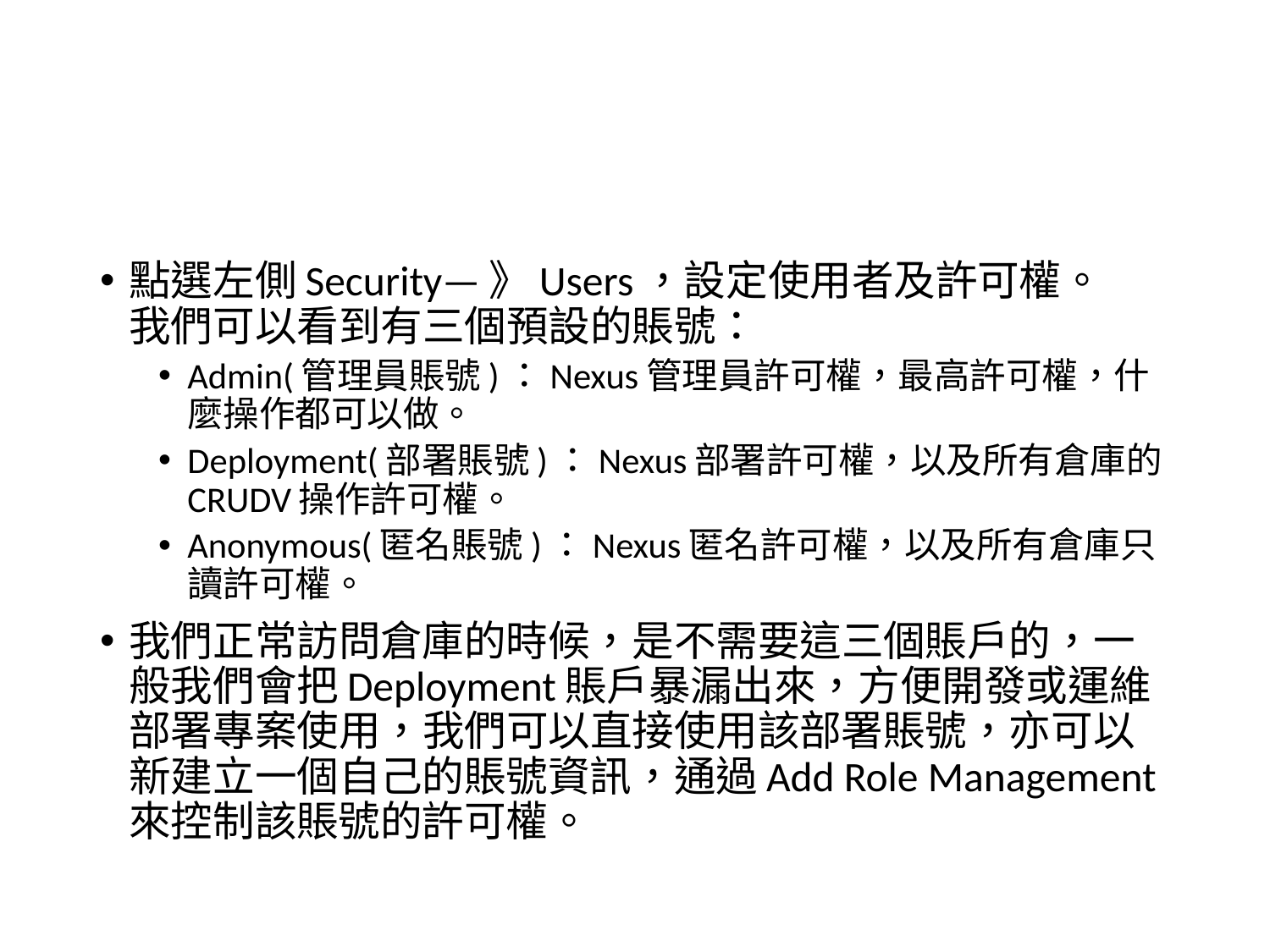

#
點選左側Security—》Users，設定使用者及許可權。
我們可以看到有三個預設的賬號：
Admin(管理員賬號)：Nexus管理員許可權，最高許可權，什麼操作都可以做。
Deployment(部署賬號)：Nexus部署許可權，以及所有倉庫的CRUDV操作許可權。
Anonymous(匿名賬號)：Nexus匿名許可權，以及所有倉庫只讀許可權。
我們正常訪問倉庫的時候，是不需要這三個賬戶的，一般我們會把Deployment賬戶暴漏出來，方便開發或運維部署專案使用，我們可以直接使用該部署賬號，亦可以新建立一個自己的賬號資訊，通過Add Role Management來控制該賬號的許可權。